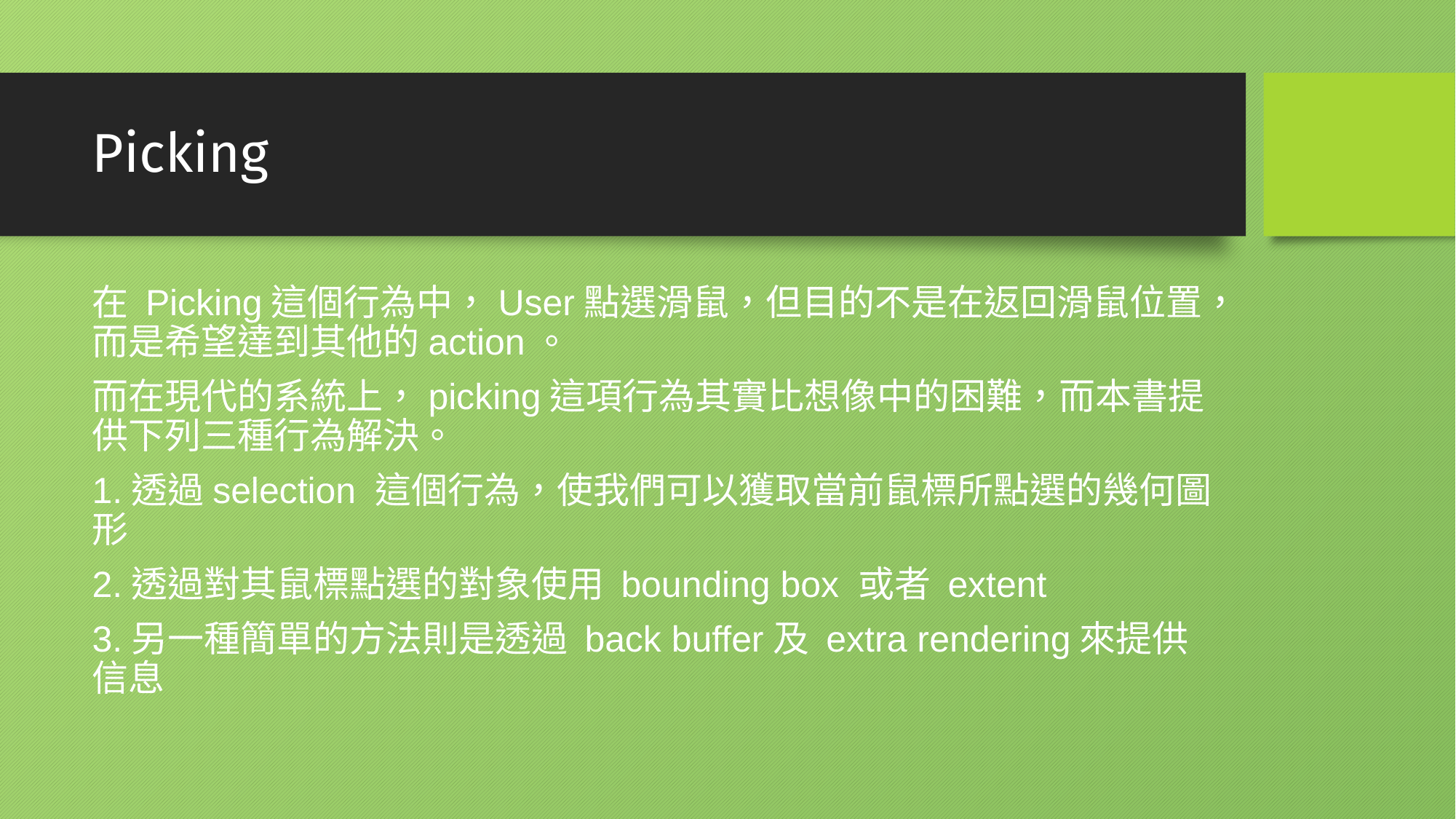

# Picking
在 Picking這個行為中，User點選滑鼠，但目的不是在返回滑鼠位置，而是希望達到其他的action。
而在現代的系統上，picking這項行為其實比想像中的困難，而本書提供下列三種行為解決。
1.透過selection 這個行為，使我們可以獲取當前鼠標所點選的幾何圖形
2.透過對其鼠標點選的對象使用 bounding box 或者 extent
3.另一種簡單的方法則是透過 back buffer及 extra rendering來提供信息